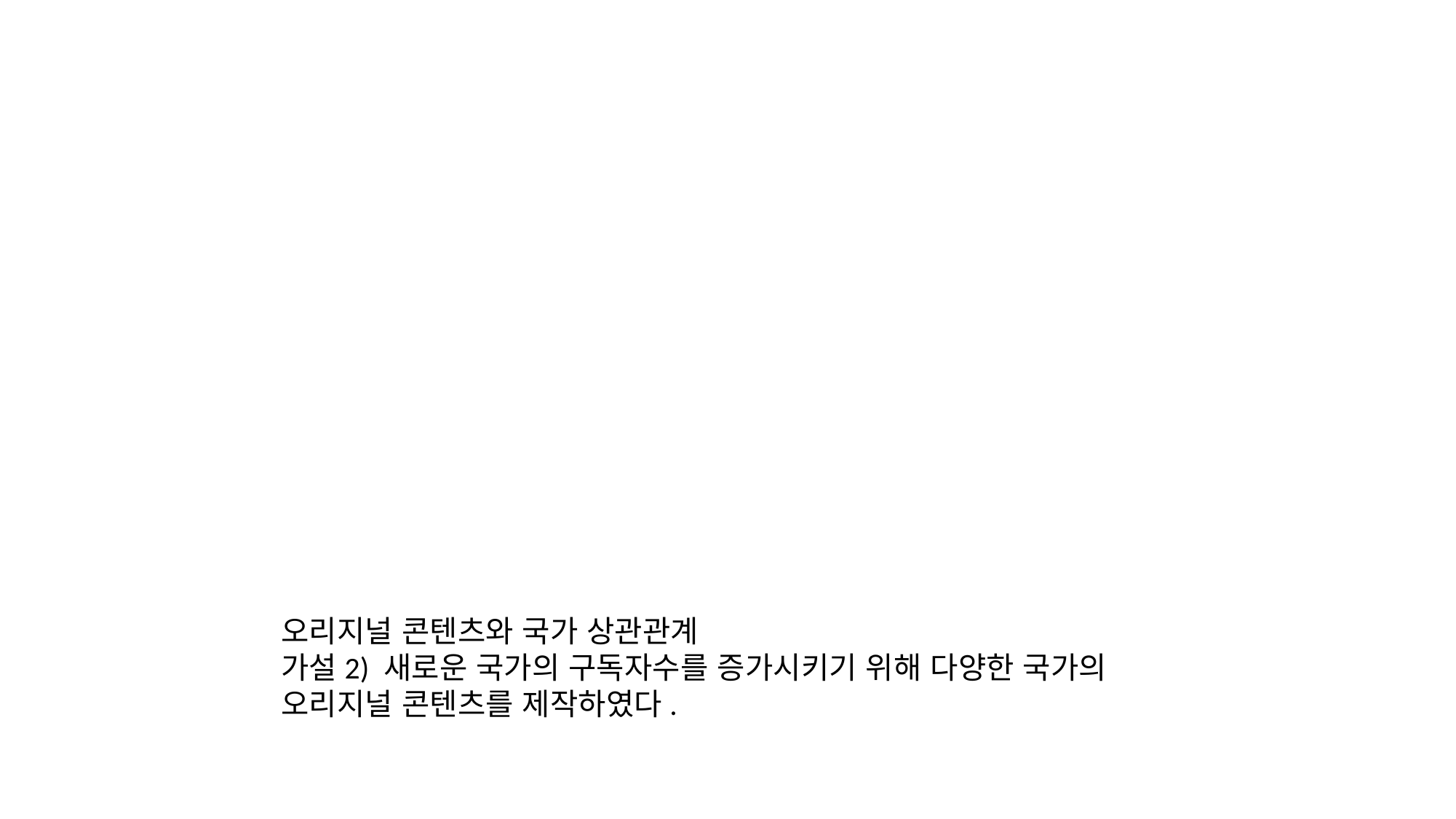

오리지널 콘텐츠와 국가 상관관계
가설2) 새로운 국가의 구독자수를 증가시키기 위해 다양한 국가의 오리지널 콘텐츠를 제작하였다.